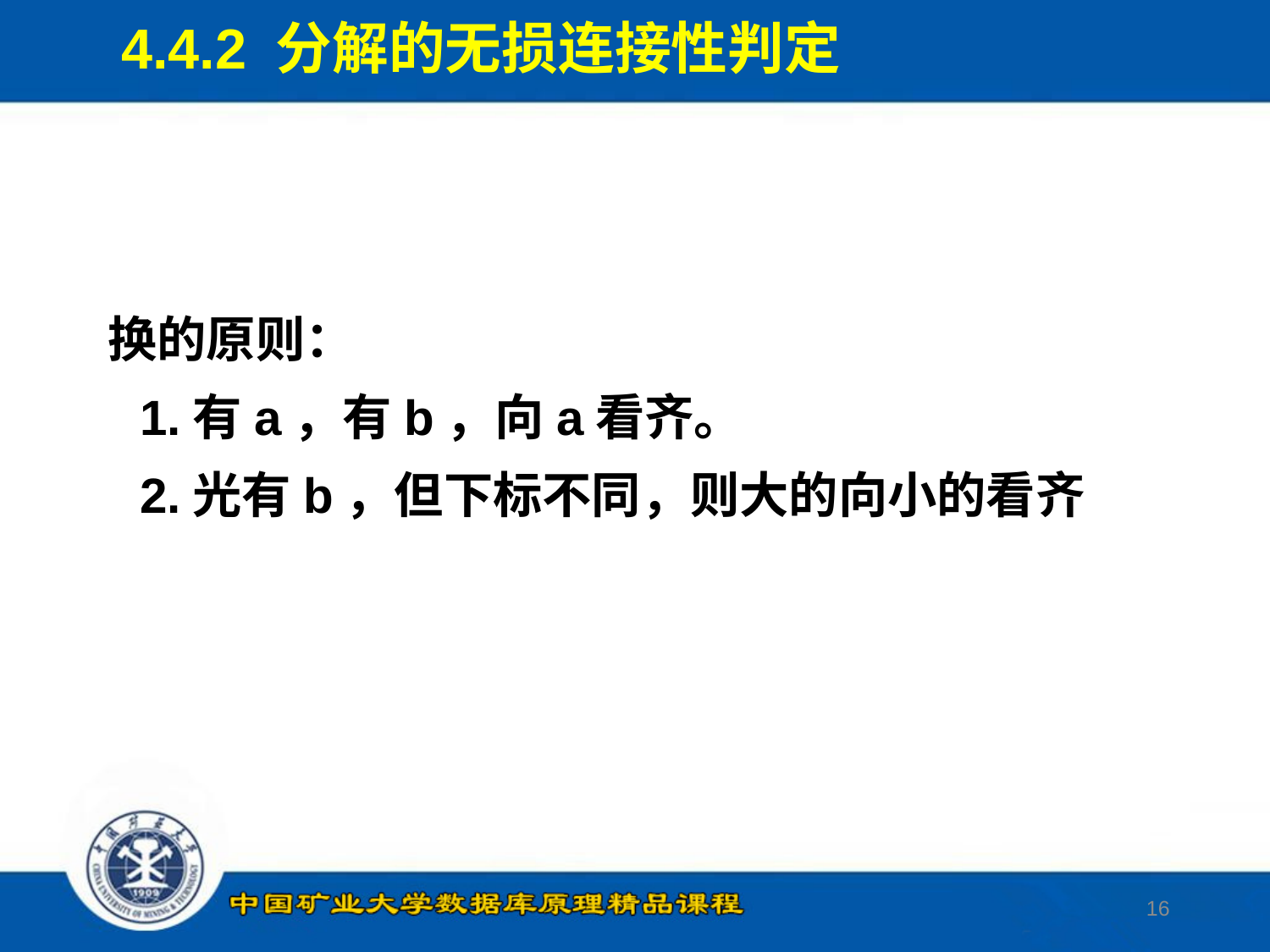

4.4.2 分解的无损连接性判定
换的原则：
	1.有a，有b，向a看齐。
	2.光有b，但下标不同，则大的向小的看齐
16